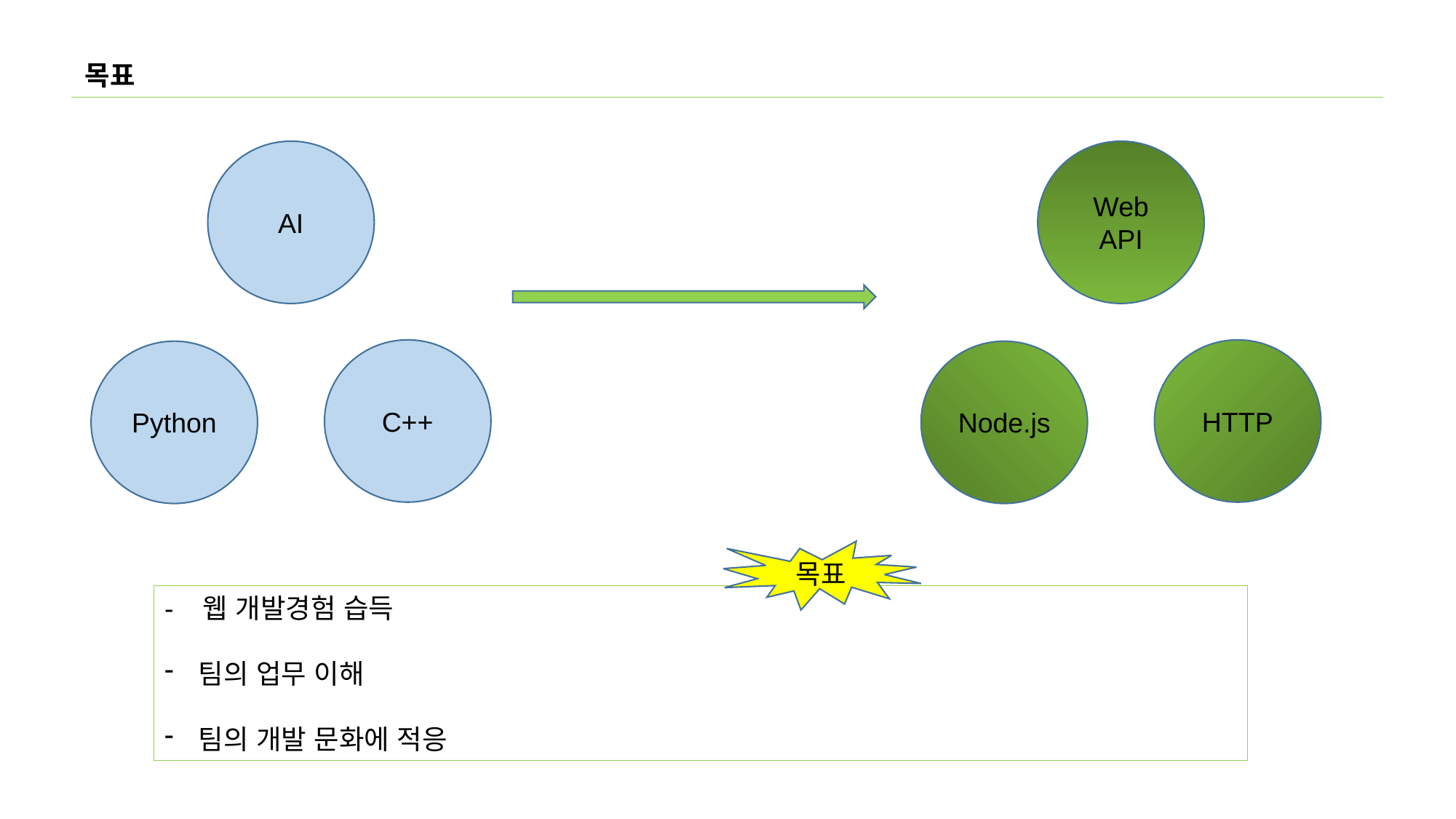

목표
AI
C++
Python
Web API
HTTP
Node.js

목표
-   웹 개발경험 습득

팀의 업무 이해

팀의 개발 문화에 적응